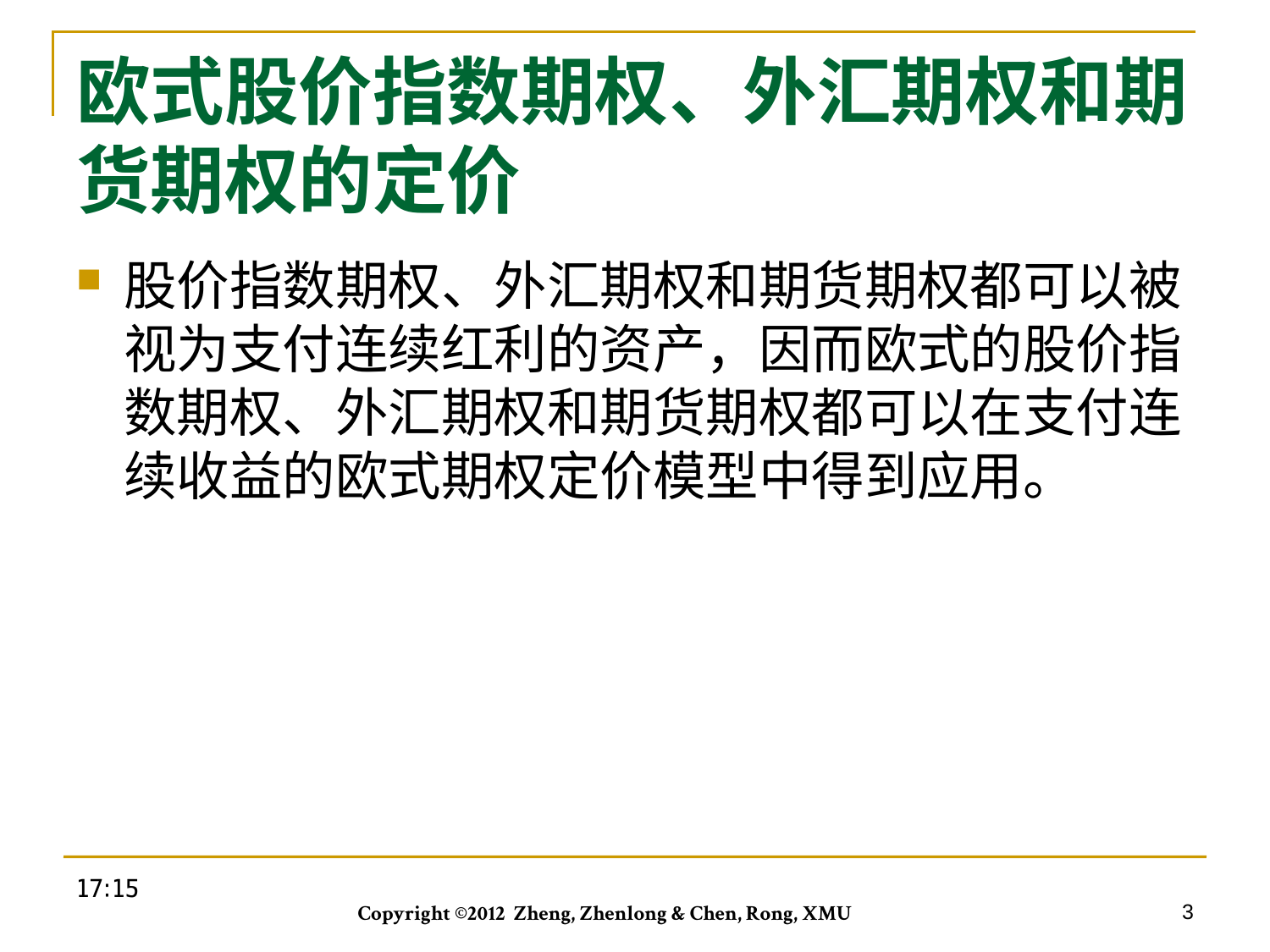

# 欧式股价指数期权、外汇期权和期货期权的定价
股价指数期权、外汇期权和期货期权都可以被视为支付连续红利的资产，因而欧式的股价指数期权、外汇期权和期货期权都可以在支付连续收益的欧式期权定价模型中得到应用。
17:15
3
Copyright ©2012  Zheng, Zhenlong & Chen, Rong, XMU